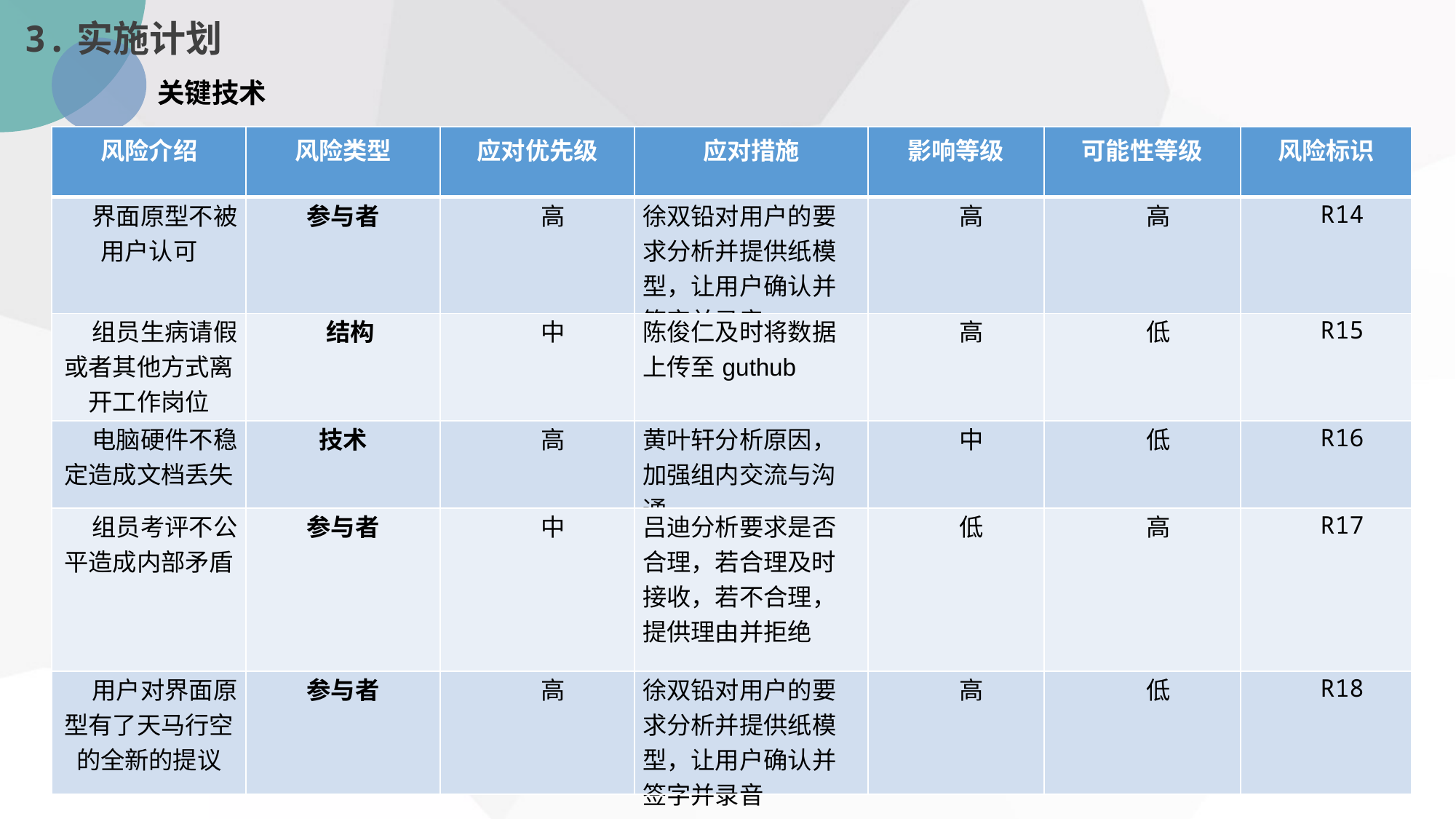

3.实施计划

关键技术
| 风险介绍 | 风险类型 | 应对优先级 | 应对措施 | 影响等级 | 可能性等级 | 风险标识 |
| --- | --- | --- | --- | --- | --- | --- |
| 界面原型不被用户认可 | 参与者 | 高 | 徐双铅对用户的要求分析并提供纸模型，让用户确认并签字并录音 | 高 | 高 | R14 |
| 组员生病请假或者其他方式离开工作岗位 | 结构 | 中 | 陈俊仁及时将数据上传至guthub | 高 | 低 | R15 |
| 电脑硬件不稳定造成文档丢失 | 技术 | 高 | 黄叶轩分析原因，加强组内交流与沟通 | 中 | 低 | R16 |
| 组员考评不公平造成内部矛盾 | 参与者 | 中 | 吕迪分析要求是否合理，若合理及时接收，若不合理，提供理由并拒绝 | 低 | 高 | R17 |
| 用户对界面原型有了天马行空的全新的提议 | 参与者 | 高 | 徐双铅对用户的要求分析并提供纸模型，让用户确认并签字并录音 | 高 | 低 | R18 |